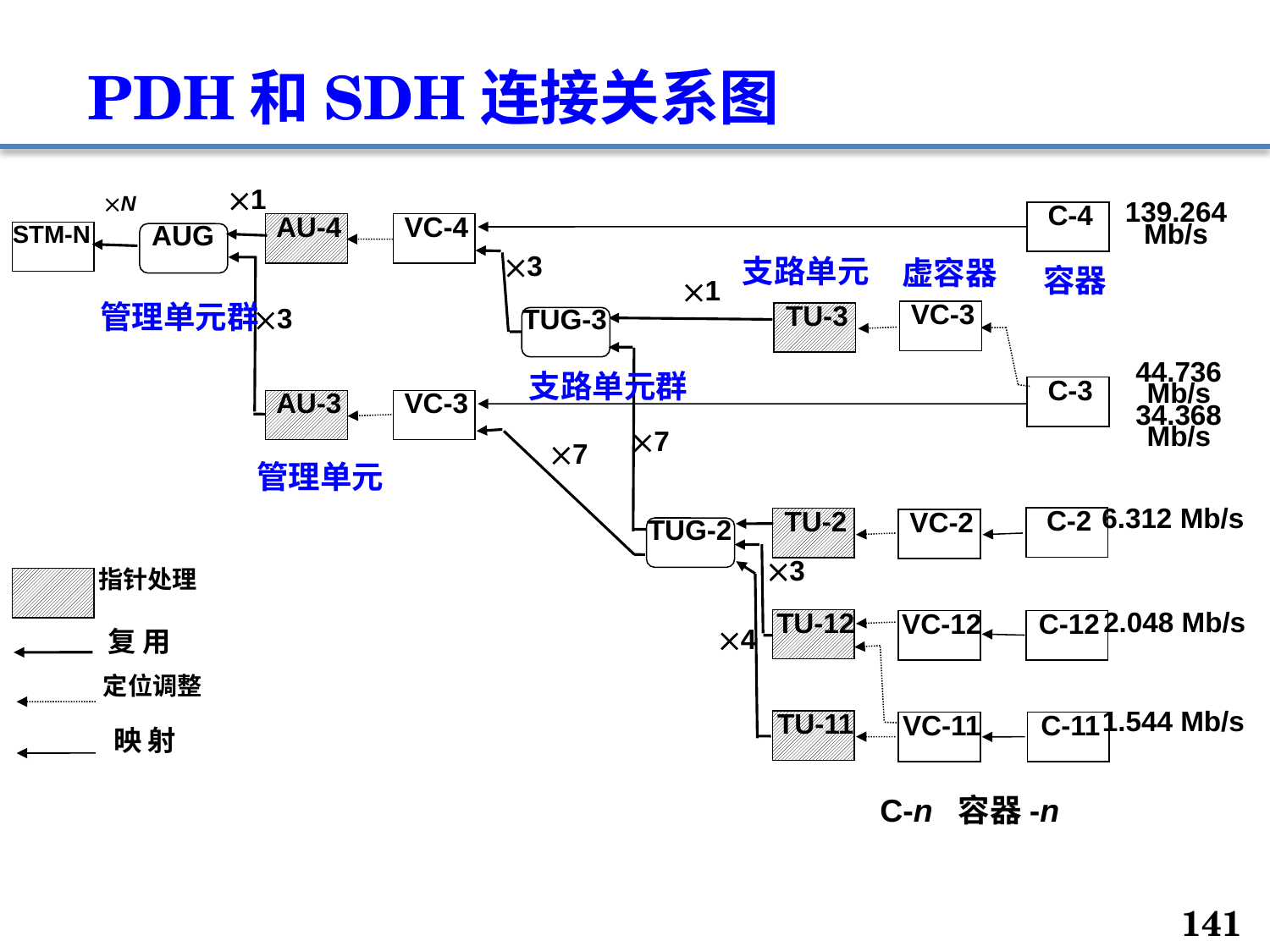

# PDH和SDH连接关系图
×1

×N

AU-4

VC-4

STM-N

AUG

×3

AU-3

VC-3

139.264 Mb/s
C-4

×3

×1
VC-3

TU-3

TUG-3

44.736 Mb/s
34.368 Mb/s
C-3

×7
×7
6.312 Mb/s
C-2

TU-2

VC-2

TUG-2

×3
2.048 Mb/s
TU-12

VC-12

C-12

×4

1.544 Mb/s
TU-11

VC-11

C-11

C-n  容器-n

指针处理

复 用

定位调整

映 射

支路单元
虚容器
容器
管理单元群
支路单元群
管理单元
141